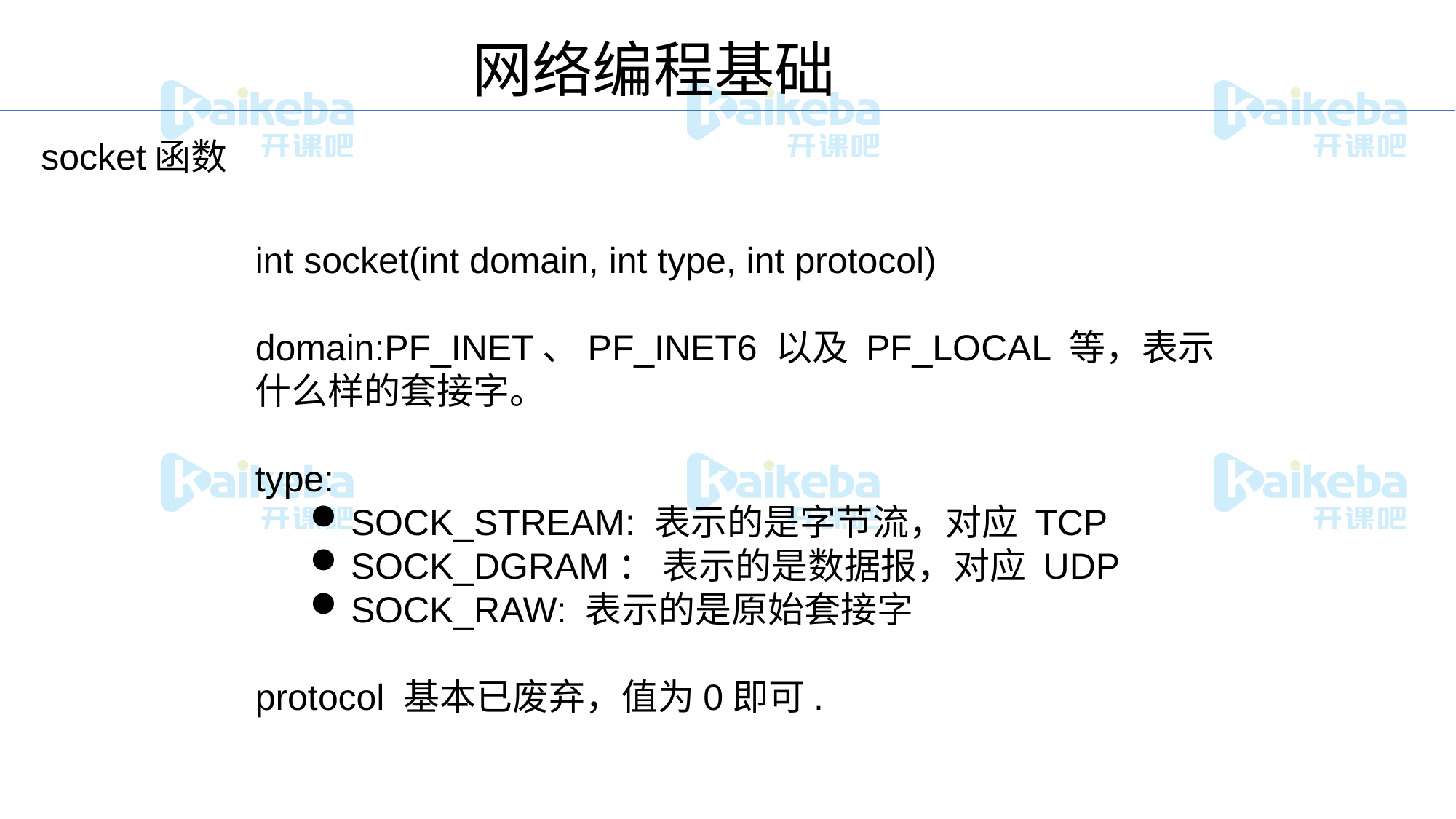

网络编程基础
socket函数

int socket(int domain, int type, int protocol)

domain:PF_INET、PF_INET6 以及 PF_LOCAL 等，表示什么样的套接字。

type:
SOCK_STREAM: 表示的是字节流，对应 TCP
SOCK_DGRAM： 表示的是数据报，对应 UDP
SOCK_RAW: 表示的是原始套接字

protocol 基本已废弃，值为0即可.